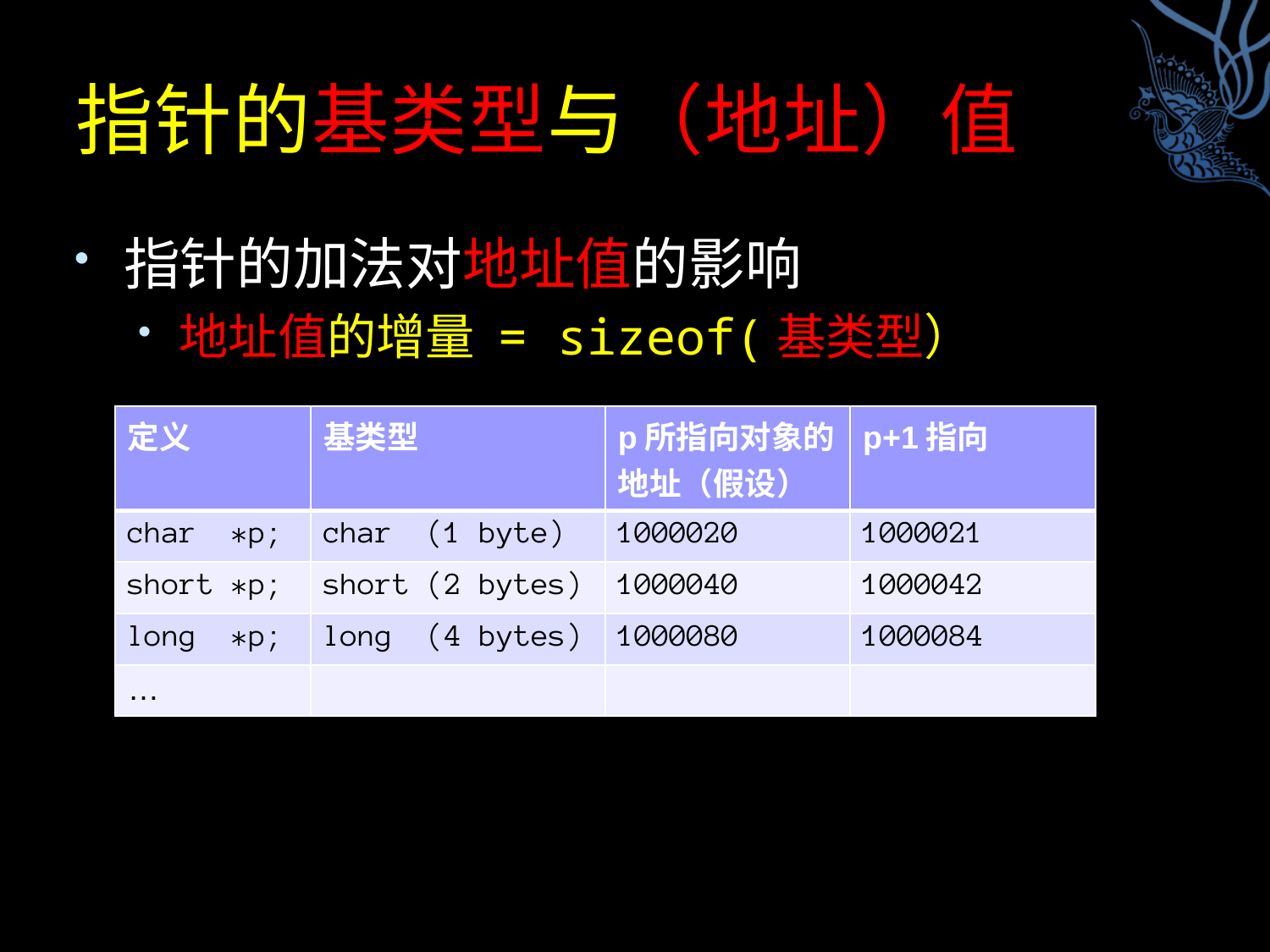

# 指针的基类型与（地址）值
指针的加法对地址值的影响
地址值的增量 = sizeof(基类型）
| 定义 | 基类型 | p所指向对象的地址（假设） | p+1指向 |
| --- | --- | --- | --- |
| char \*p; | char (1 byte) | 1000020 | 1000021 |
| short \*p; | short (2 bytes) | 1000040 | 1000042 |
| long \*p; | long (4 bytes) | 1000080 | 1000084 |
| … |  |  |  |
9